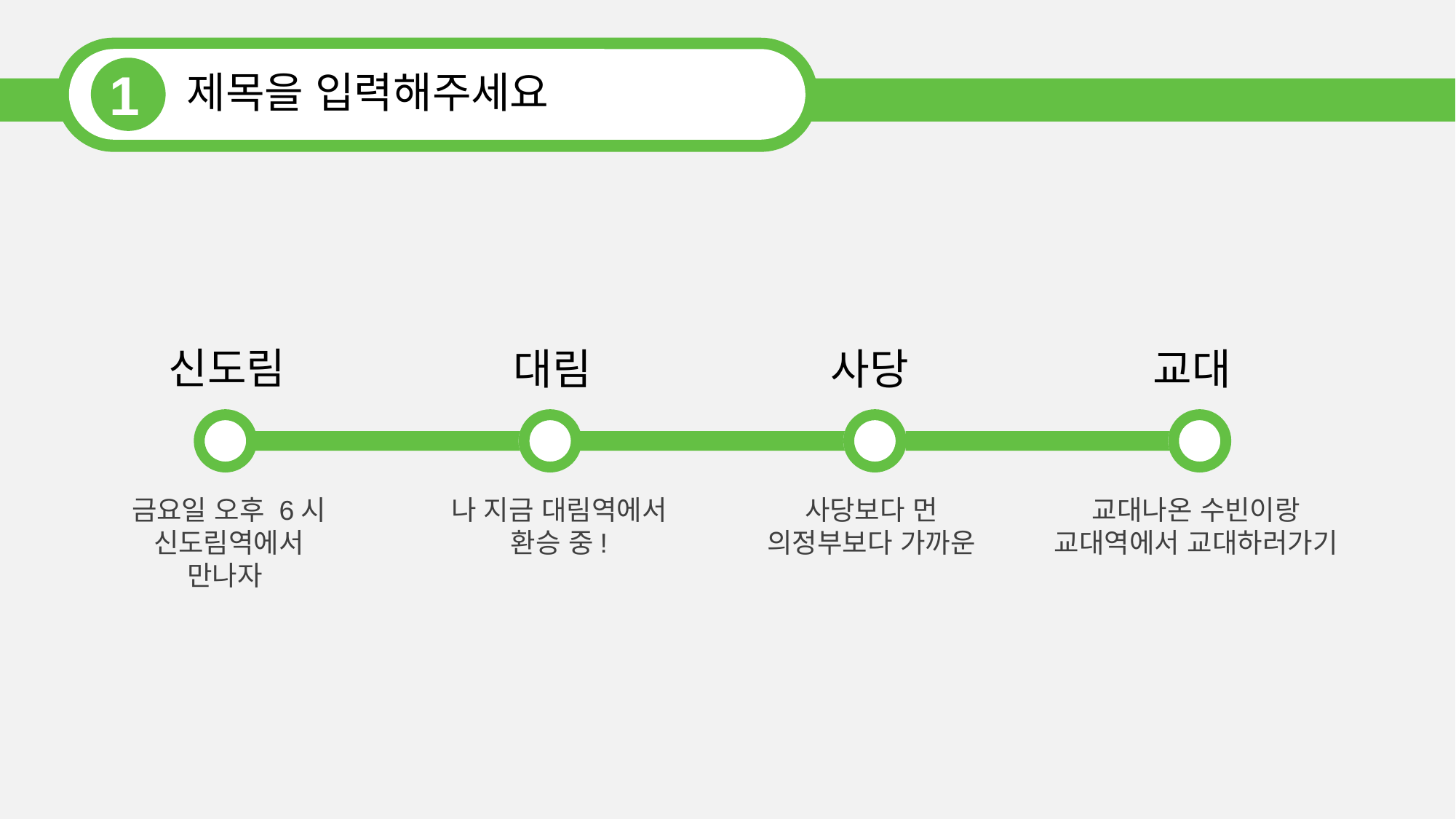

1

제목을 입력해주세요

신도림
대림
사당
교대

금요일 오후 6시 신도림역에서 만나자
나 지금 대림역에서
환승 중!
사당보다 먼
의정부보다 가까운
교대나온 수빈이랑
교대역에서 교대하러가기